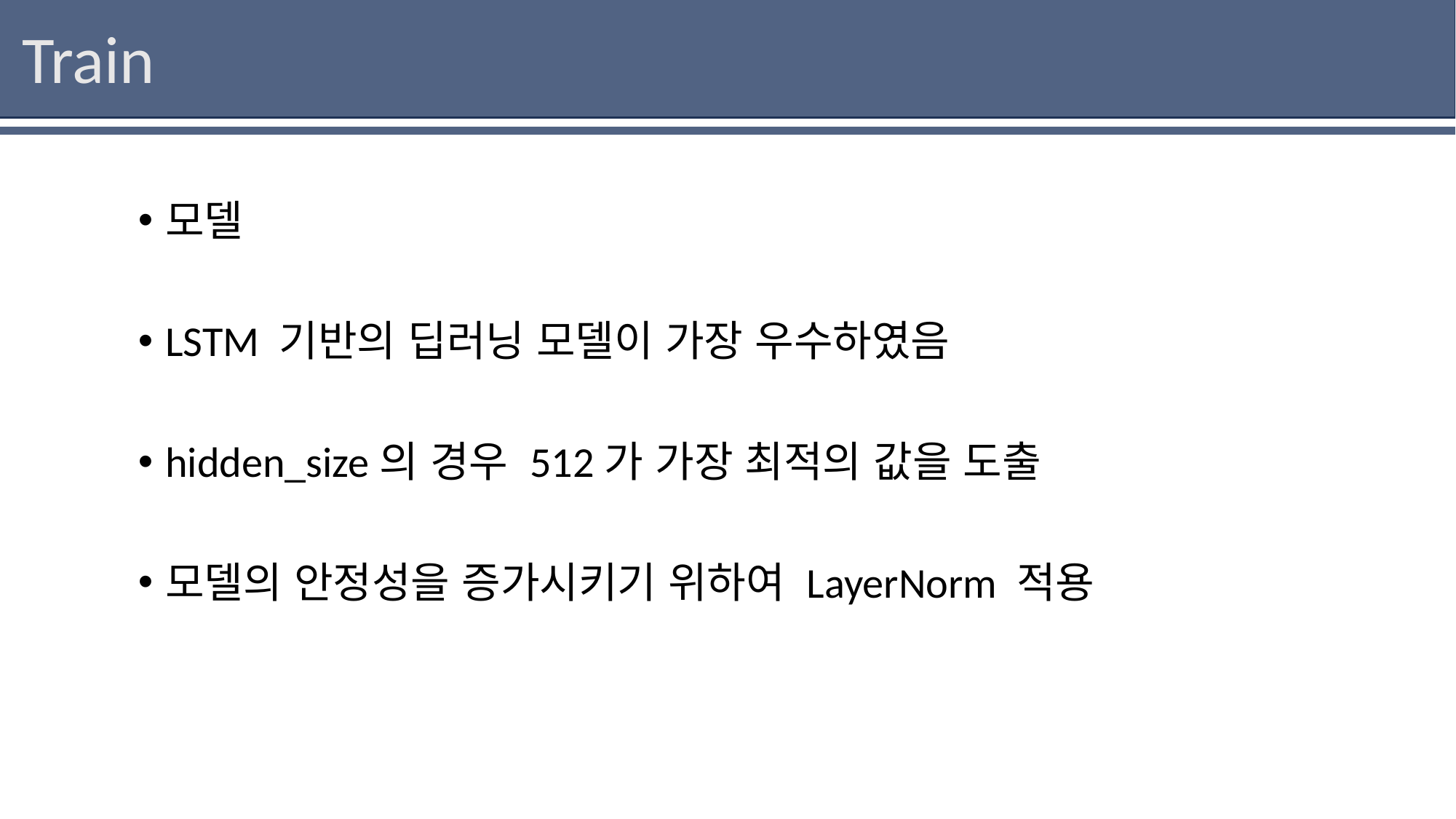

# Train

모델

LSTM 기반의 딥러닝 모델이 가장 우수하였음

hidden_size의 경우 512가 가장 최적의 값을 도출

모델의 안정성을 증가시키기 위하여 LayerNorm 적용